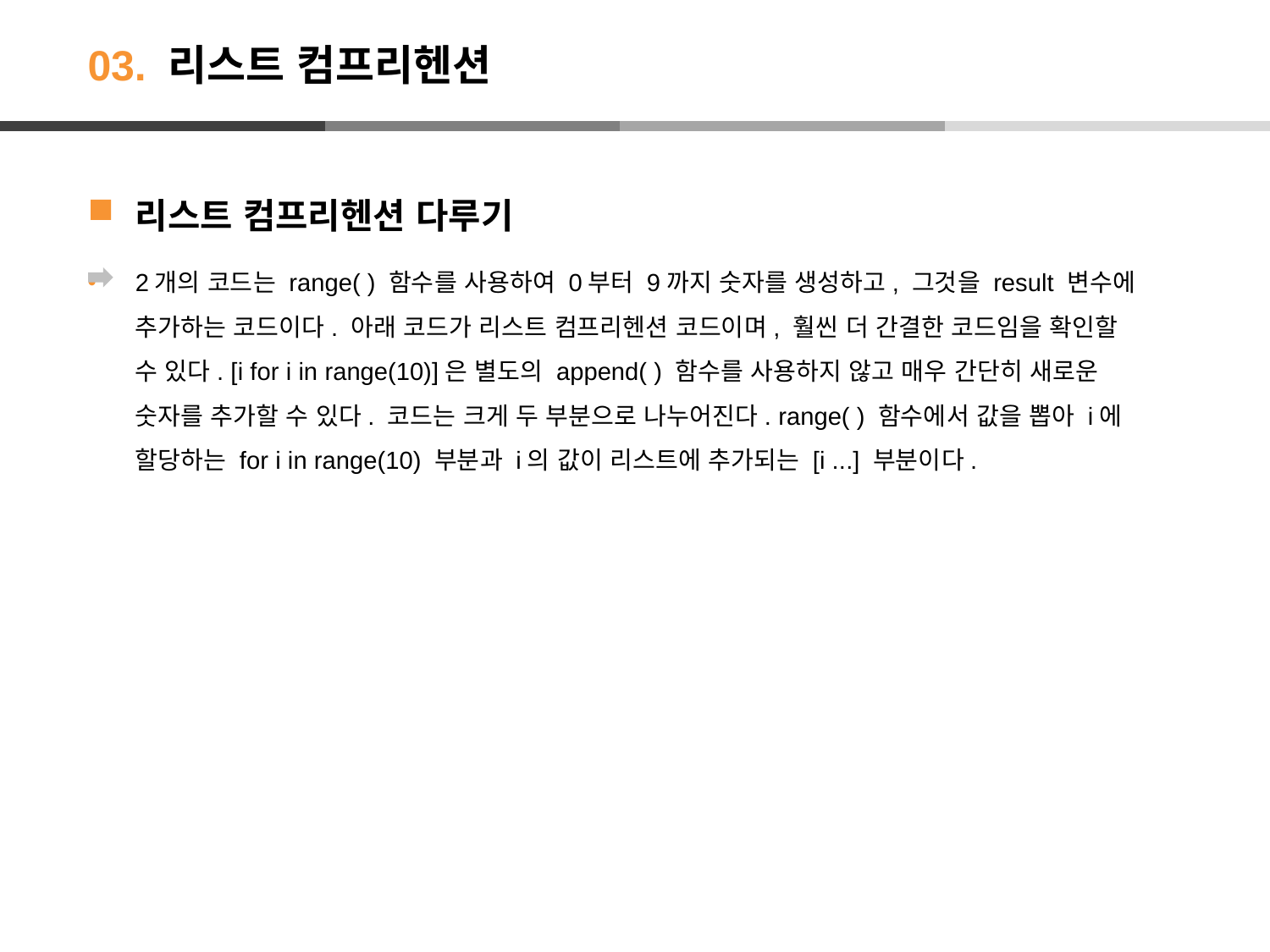

# 03. 리스트 컴프리헨션
리스트 컴프리헨션 다루기
2개의 코드는 range( ) 함수를 사용하여 0부터 9까지 숫자를 생성하고, 그것을 result 변수에 추가하는 코드이다. 아래 코드가 리스트 컴프리헨션 코드이며, 훨씬 더 간결한 코드임을 확인할 수 있다. [i for i in range(10)]은 별도의 append( ) 함수를 사용하지 않고 매우 간단히 새로운 숫자를 추가할 수 있다. 코드는 크게 두 부분으로 나누어진다. range( ) 함수에서 값을 뽑아 i에 할당하는 for i in range(10) 부분과 i의 값이 리스트에 추가되는 [i ...] 부분이다.